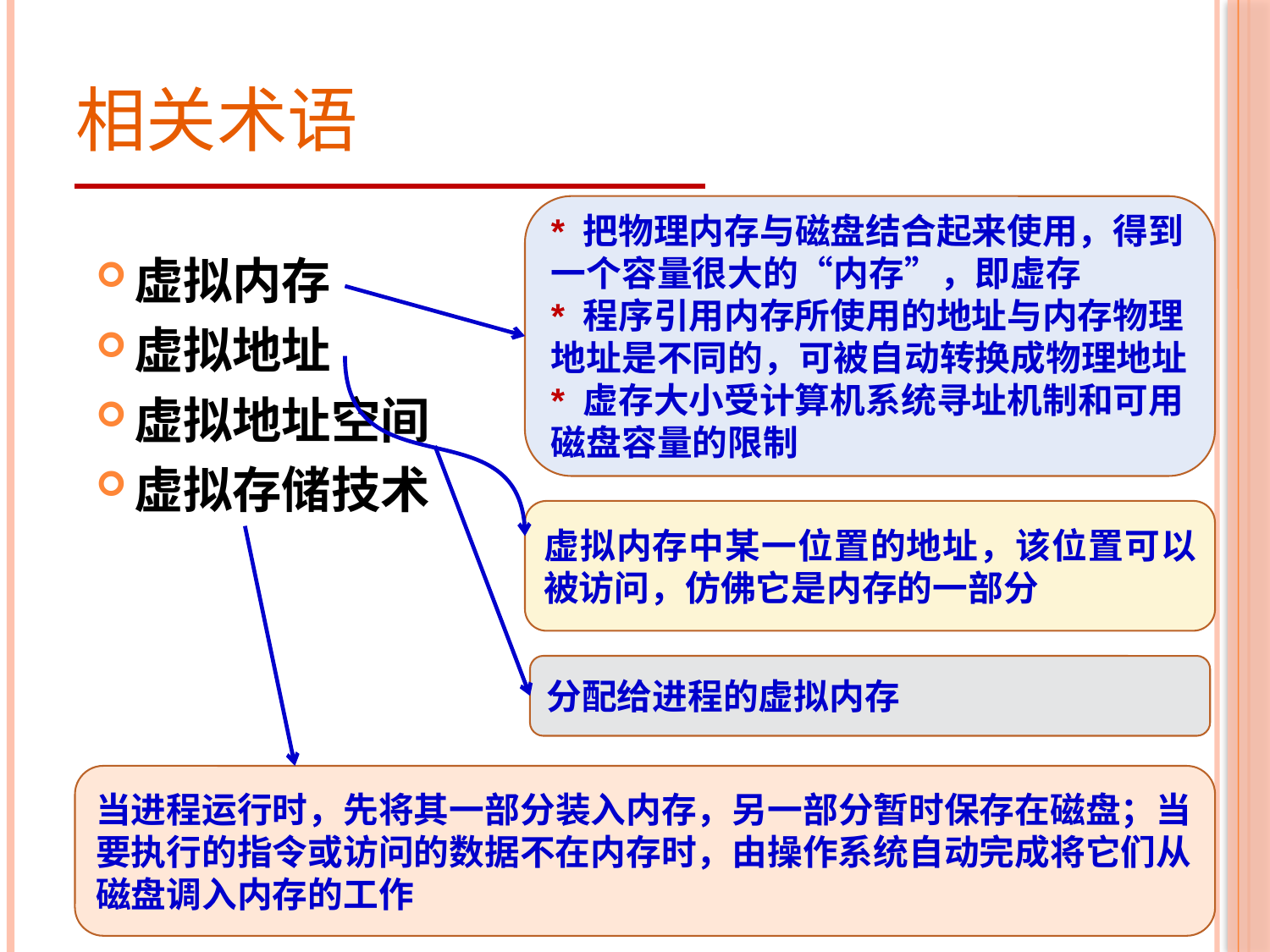

# 相关术语
* 把物理内存与磁盘结合起来使用，得到一个容量很大的“内存”，即虚存
* 程序引用内存所使用的地址与内存物理地址是不同的，可被自动转换成物理地址
* 虚存大小受计算机系统寻址机制和可用磁盘容量的限制
虚拟内存
虚拟地址
虚拟地址空间
虚拟存储技术
虚拟内存中某一位置的地址，该位置可以被访问，仿佛它是内存的一部分
分配给进程的虚拟内存
当进程运行时，先将其一部分装入内存，另一部分暂时保存在磁盘；当要执行的指令或访问的数据不在内存时，由操作系统自动完成将它们从磁盘调入内存的工作